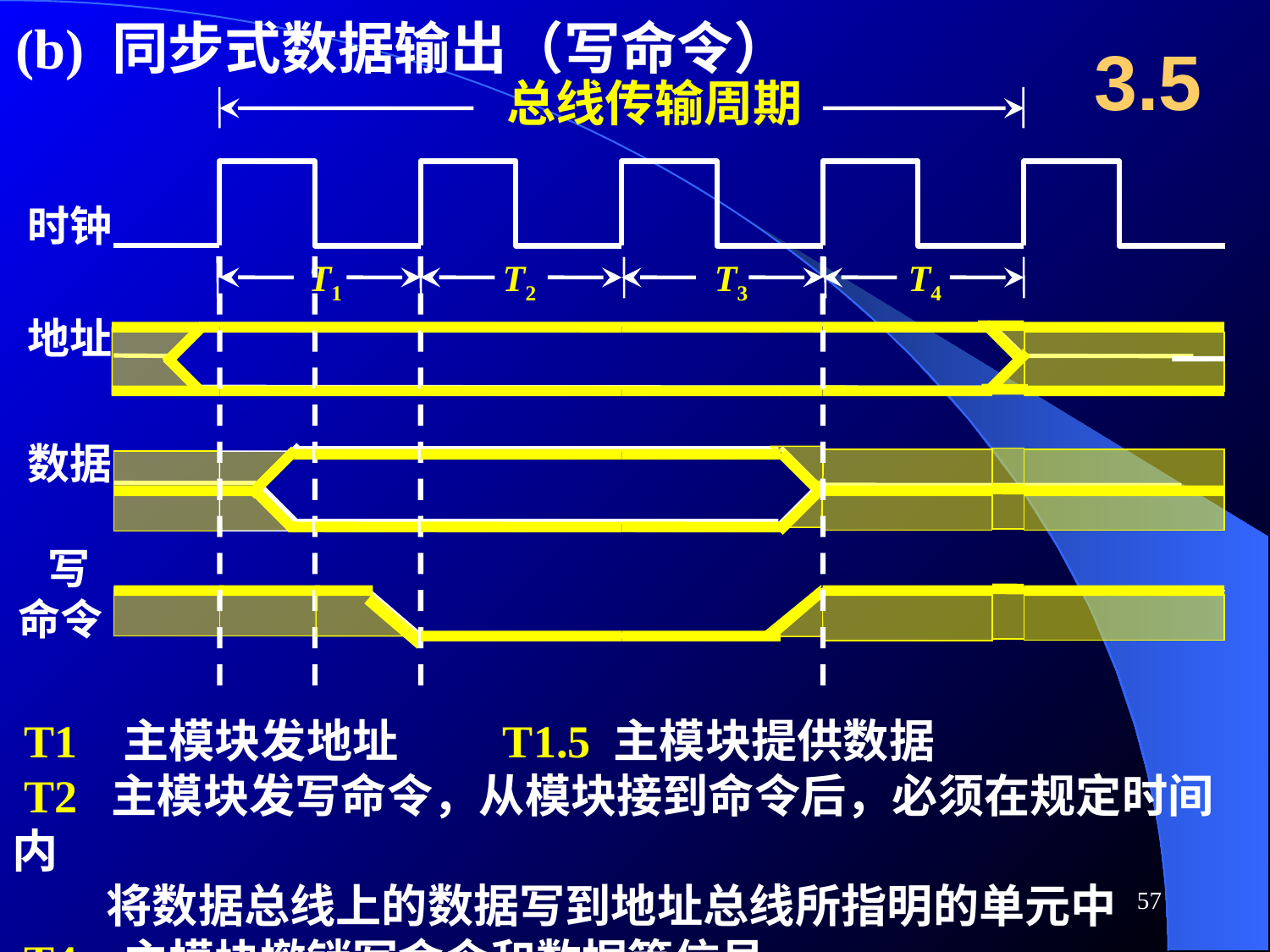

(b) 同步式数据输出（写命令）
3.5
总线传输周期

 时钟
T1
T2
T3
T4

 地址

 数据

  写
命令

 T1   主模块发地址         T1.5 主模块提供数据
 T2  主模块发写命令，从模块接到命令后，必须在规定时间内
        将数据总线上的数据写到地址总线所指明的单元中
 T4   主模块撤销写命令和数据等信号
57